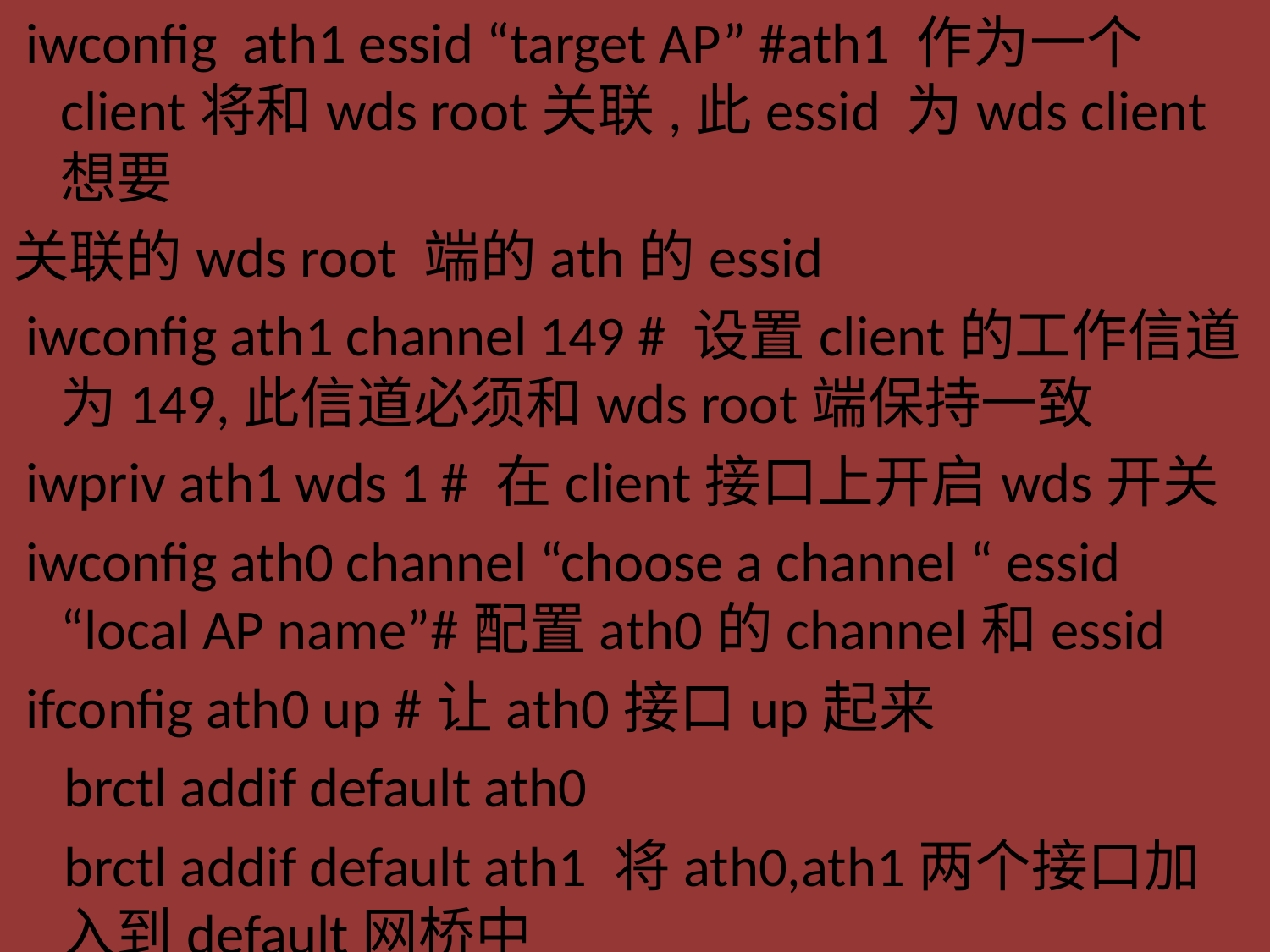

iwconfig  ath1 essid “target AP” #ath1 作为一个client将和wds root关联,此essid 为wds client想要
关联的wds root 端的ath的essid
 iwconfig ath1 channel 149 # 设置client的工作信道为149,此信道必须和wds root端保持一致
 iwpriv ath1 wds 1 # 在client接口上开启wds开关
 iwconfig ath0 channel “choose a channel “ essid “local AP name”#配置ath0的channel和essid
 ifconfig ath0 up #让ath0接口up起来
    brctl addif default ath0
    brctl addif default ath1 将ath0,ath1两个接口加入到default网桥中